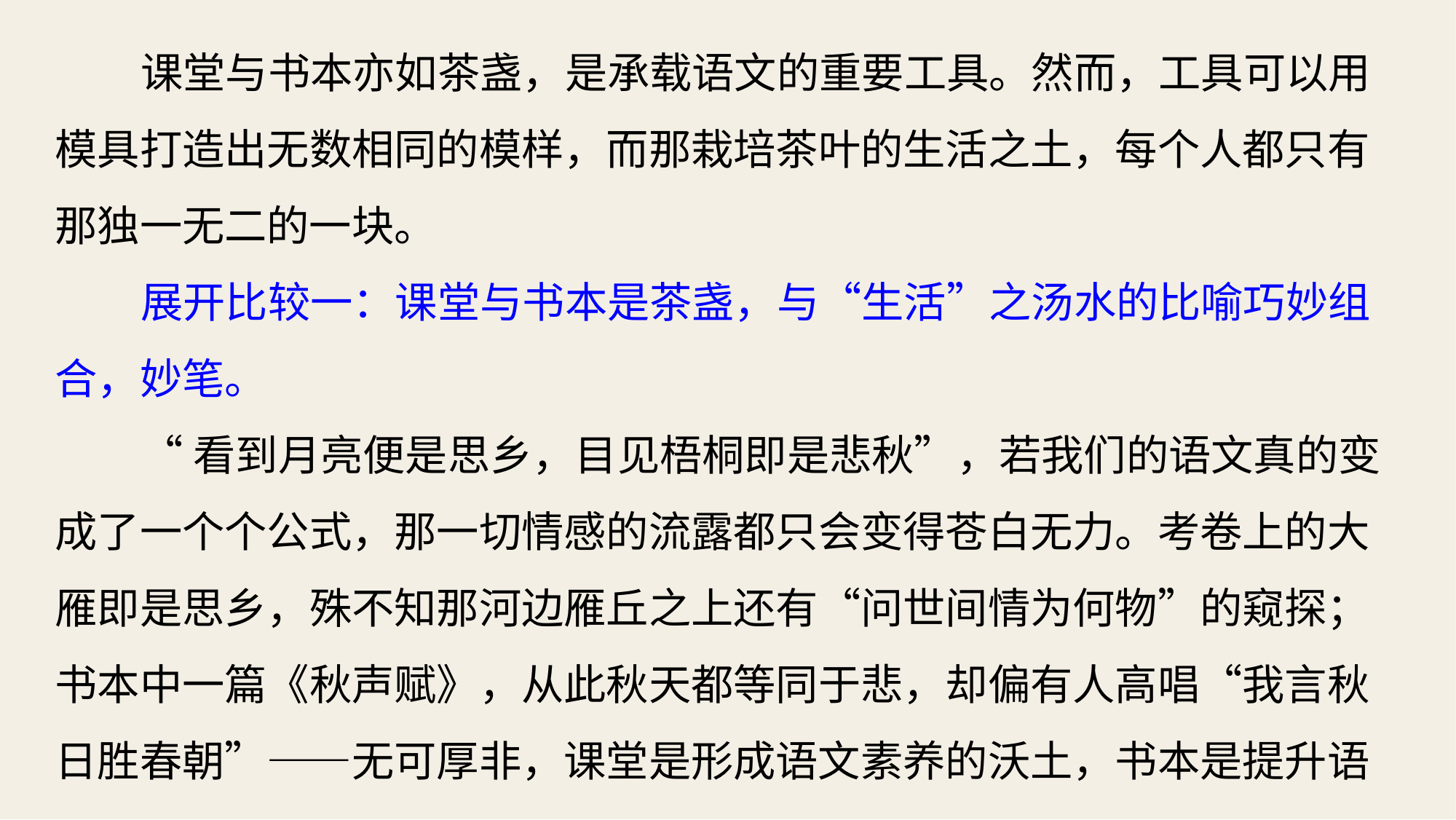

课堂与书本亦如茶盏，是承载语文的重要工具。然而，工具可以用模具打造出无数相同的模样，而那栽培茶叶的生活之土，每个人都只有那独一无二的一块。
展开比较一：课堂与书本是茶盏，与“生活”之汤水的比喻巧妙组合，妙笔。
“看到月亮便是思乡，目见梧桐即是悲秋”，若我们的语文真的变成了一个个公式，那一切情感的流露都只会变得苍白无力。考卷上的大雁即是思乡，殊不知那河边雁丘之上还有“问世间情为何物”的窥探；书本中一篇《秋声赋》，从此秋天都等同于悲，却偏有人高唱“我言秋日胜春朝”——无可厚非，课堂是形成语文素养的沃土，书本是提升语